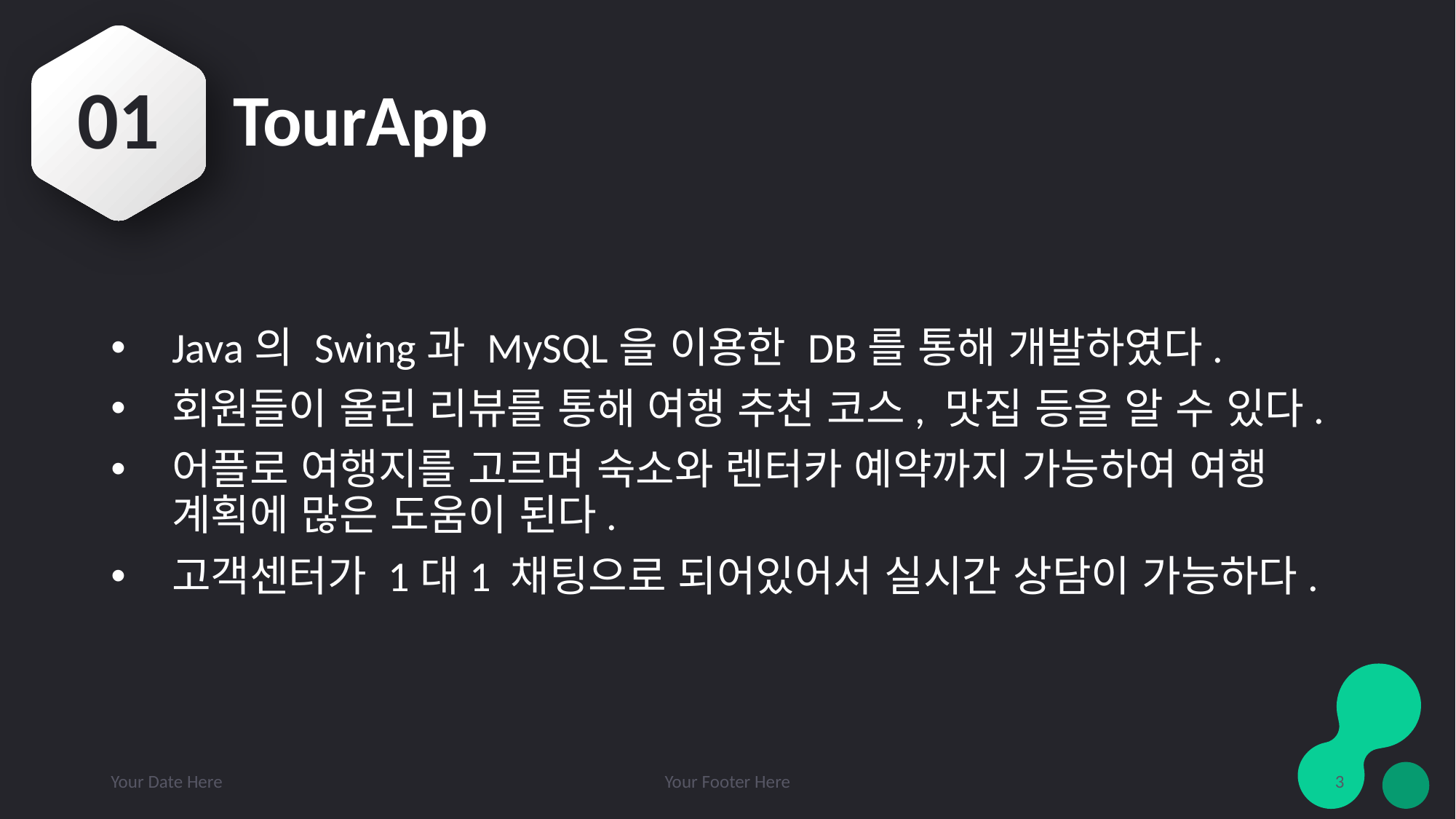

# TourApp
01

Java의 Swing과 MySQL을 이용한 DB를 통해 개발하였다.
회원들이 올린 리뷰를 통해 여행 추천 코스, 맛집 등을 알 수 있다.
어플로 여행지를 고르며 숙소와 렌터카 예약까지 가능하여 여행 계획에 많은 도움이 된다.
고객센터가 1대1 채팅으로 되어있어서 실시간 상담이 가능하다.
Your Date Here
Your Footer Here
3